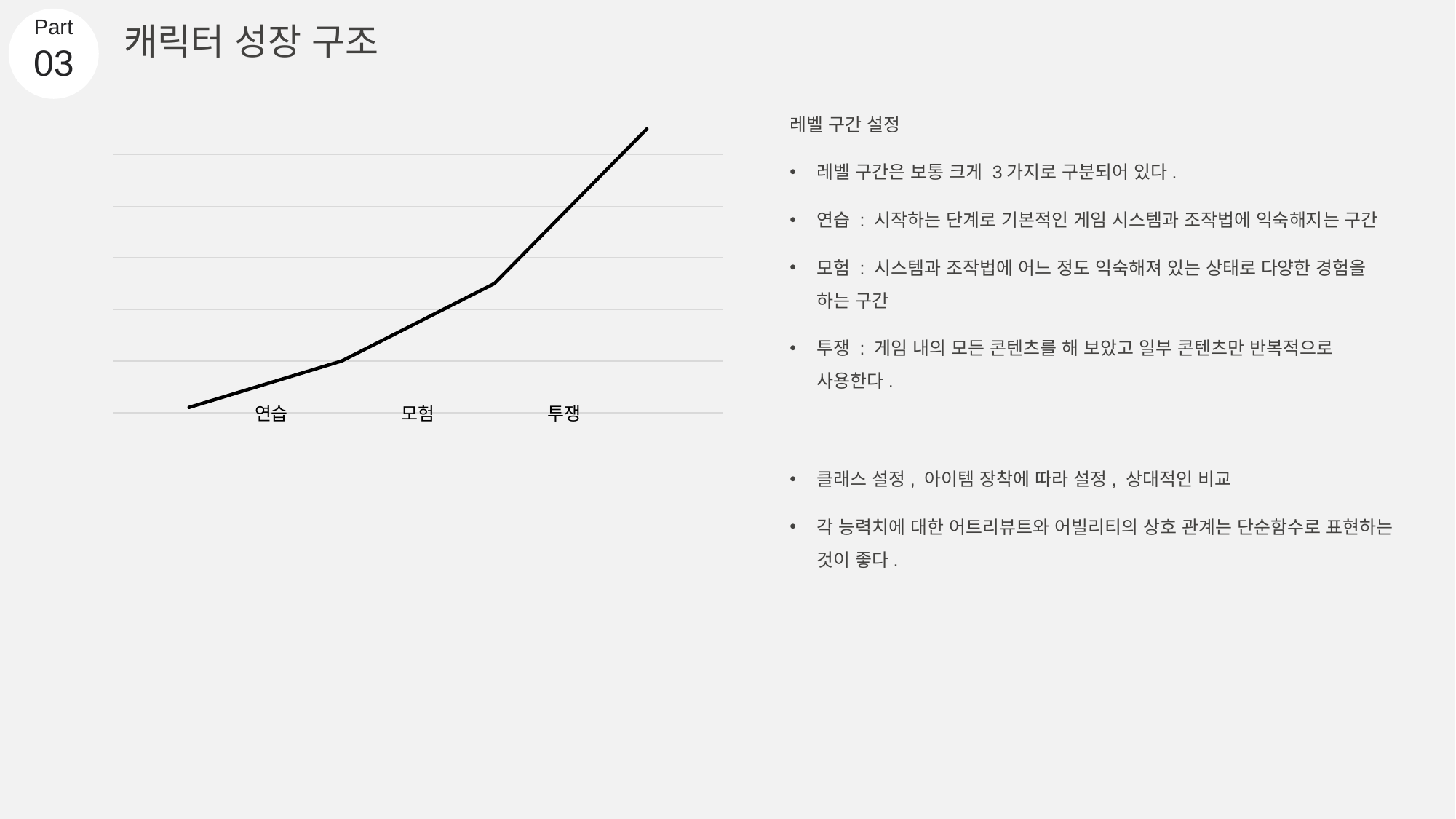

# 캐릭터 성장 구조
03
레벨 구간 설정
레벨 구간은 보통 크게 3가지로 구분되어 있다.
연습 : 시작하는 단계로 기본적인 게임 시스템과 조작법에 익숙해지는 구간
모험 : 시스템과 조작법에 어느 정도 익숙해져 있는 상태로 다양한 경험을 하는 구간
투쟁 : 게임 내의 모든 콘텐츠를 해 보았고 일부 콘텐츠만 반복적으로 사용한다.

### Chart

| Category | 레벨 |
|---|---|
| 항목 1 | 1.0 |
| 항목 2 | 10.0 |
| 항목 3 | 25.0 |
| 항목 4 | 55.0 |
연습
모험
투쟁

클래스 설정, 아이템 장착에 따라 설정, 상대적인 비교
각 능력치에 대한 어트리뷰트와 어빌리티의 상호 관계는 단순함수로 표현하는 것이 좋다.